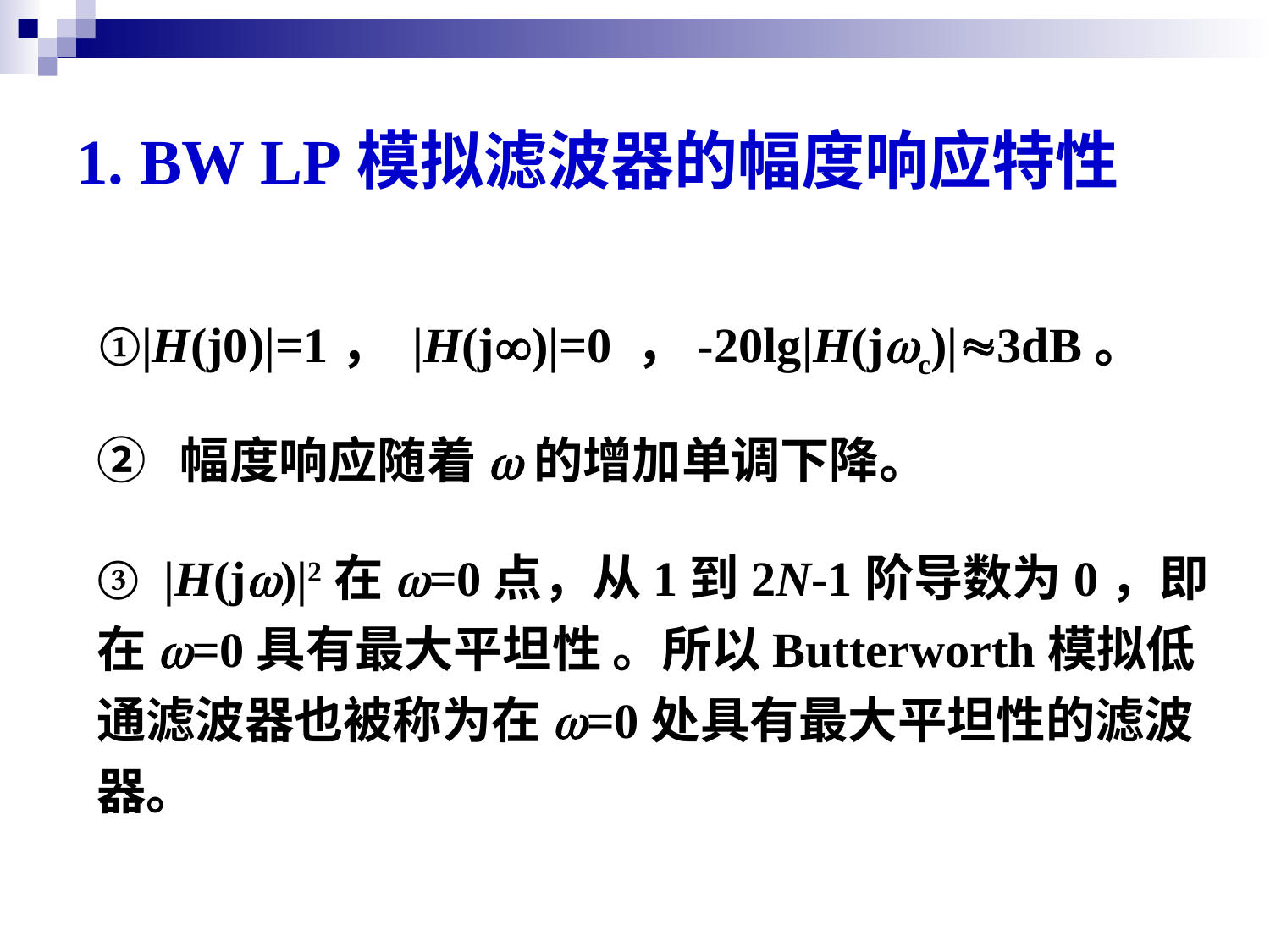

1. BW LP模拟滤波器的幅度响应特性
|H(j0)|=1， |H(j∞)|=0 ，-20lg|H(jωc)|≈3dB。
②  幅度响应随着ω的增加单调下降。
③  |H(jω)|2在ω=0点，从1到2N-1阶导数为0，即在ω=0具有最大平坦性 。所以Butterworth模拟低通滤波器也被称为在ω=0处具有最大平坦性的滤波器。